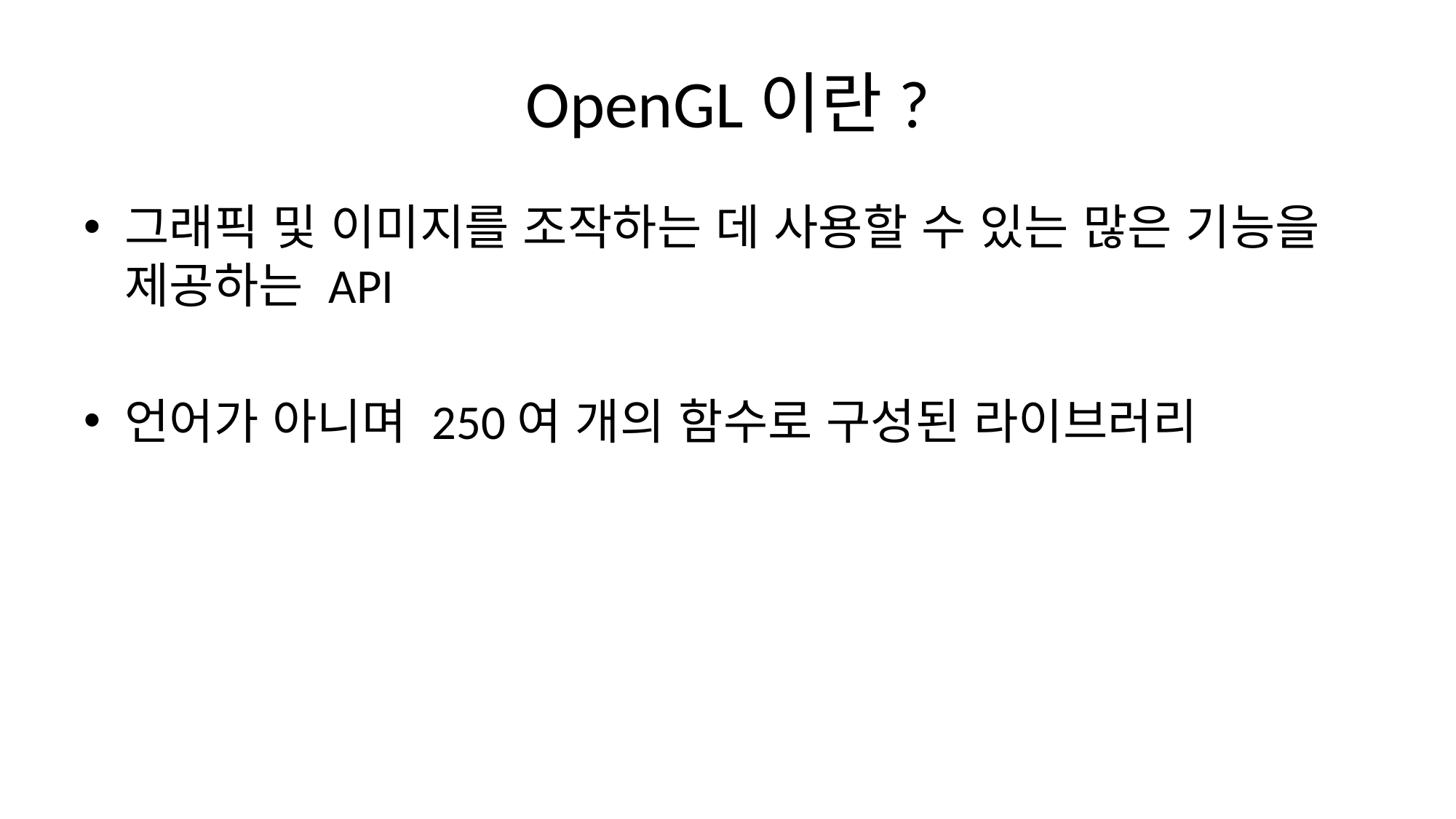

# OpenGL이란?
그래픽 및 이미지를 조작하는 데 사용할 수 있는 많은 기능을 제공하는 API

언어가 아니며 250여 개의 함수로 구성된 라이브러리